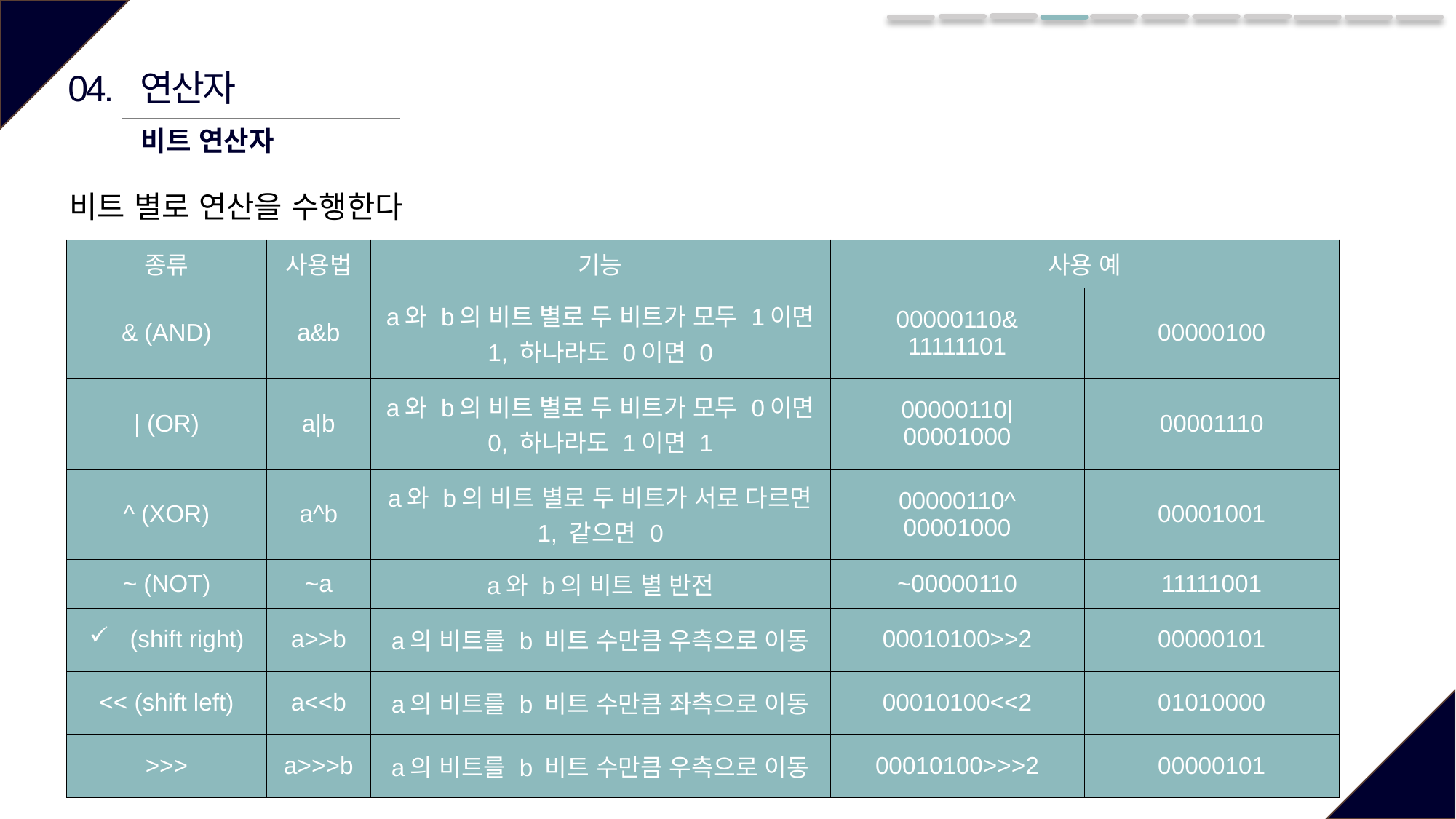

연산자
04.
비트 연산자
비트 별로 연산을 수행한다
| 종류 | 사용법 | 기능 | 사용 예 |  |
| --- | --- | --- | --- | --- |
| & (AND) | a&b | a와 b의 비트 별로 두 비트가 모두 1이면 1, 하나라도 0이면 0 | 00000110& 11111101 | 00000100 |
| | (OR) | a|b | a와 b의 비트 별로 두 비트가 모두 0이면 0, 하나라도 1이면 1 | 00000110| 00001000 | 00001110 |
| ^ (XOR) | a^b | a와 b의 비트 별로 두 비트가 서로 다르면 1, 같으면 0 | 00000110^ 00001000 | 00001001 |
| ~ (NOT) | ~a | a와 b의 비트 별 반전 | ~00000110 | 11111001 |
| (shift right) | a>>b | a의 비트를 b 비트 수만큼 우측으로 이동 | 00010100>>2 | 00000101 |
| << (shift left) | a<<b | a의 비트를 b 비트 수만큼 좌측으로 이동 | 00010100<<2 | 01010000 |
| >>> | a>>>b | a의 비트를 b 비트 수만큼 우측으로 이동 | 00010100>>>2 | 00000101 |